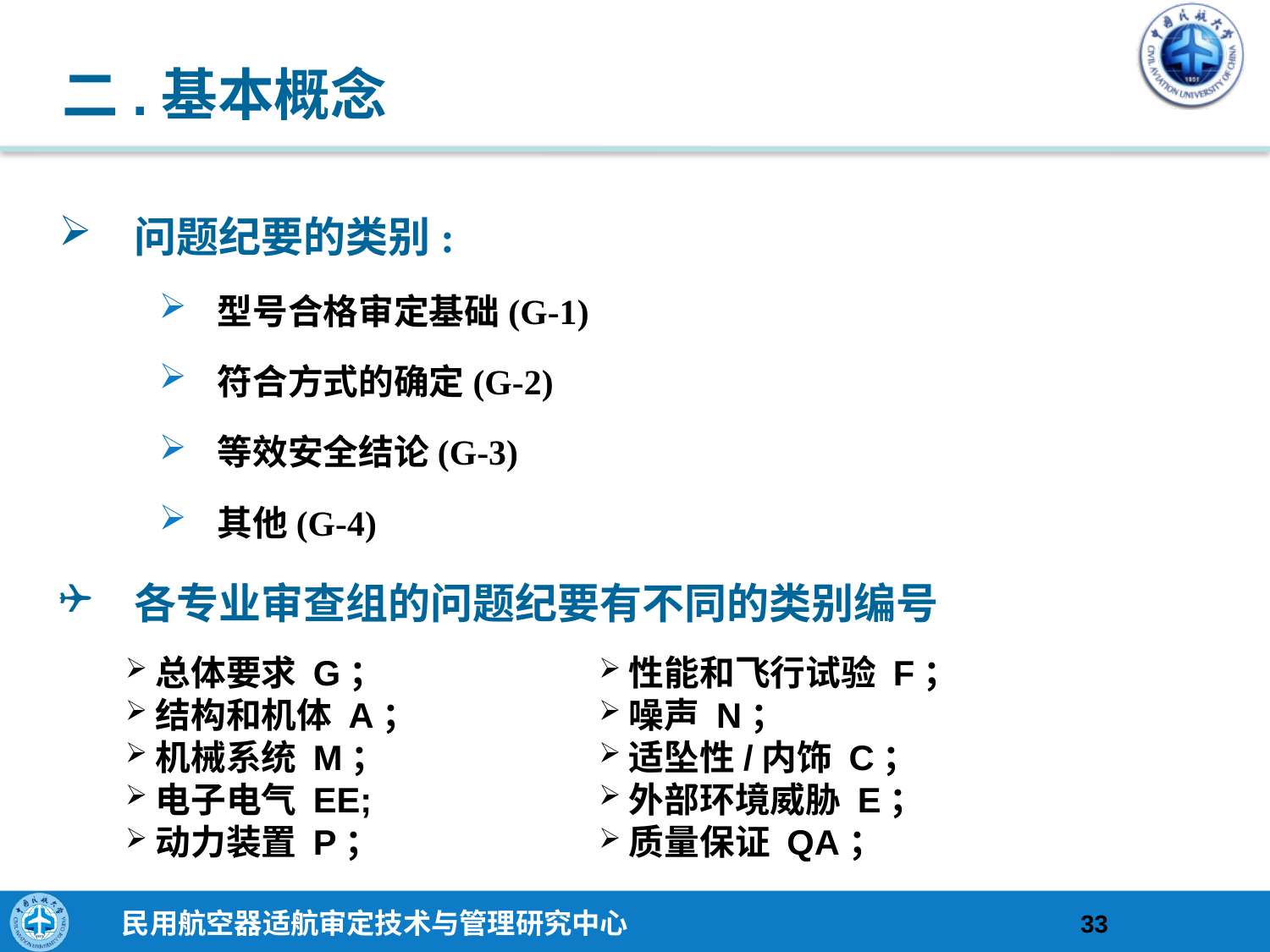

# 二.基本概念
问题纪要的类别:
型号合格审定基础(G-1)
符合方式的确定(G-2)
等效安全结论(G-3)
其他(G-4)
各专业审查组的问题纪要有不同的类别编号

总体要求 G；
结构和机体 A；
机械系统 M；
电子电气 EE;
动力装置 P；
性能和飞行试验 F；
噪声 N；
适坠性/内饰 C；
外部环境威胁 E；
质量保证 QA；